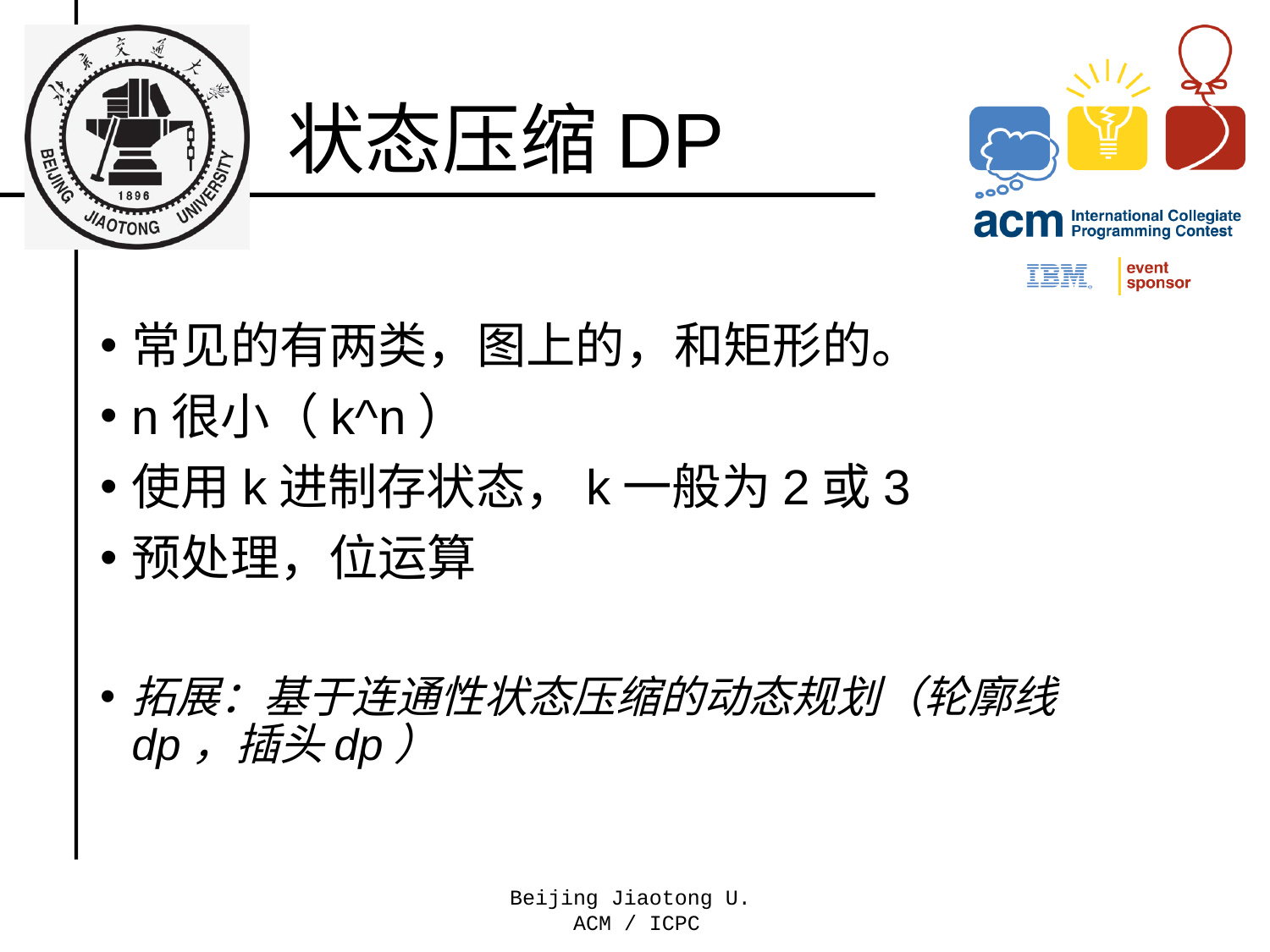

# 状态压缩DP
常见的有两类，图上的，和矩形的。
n很小（k^n）
使用k进制存状态，k一般为2或3
预处理，位运算

拓展：基于连通性状态压缩的动态规划（轮廓线dp，插头dp）